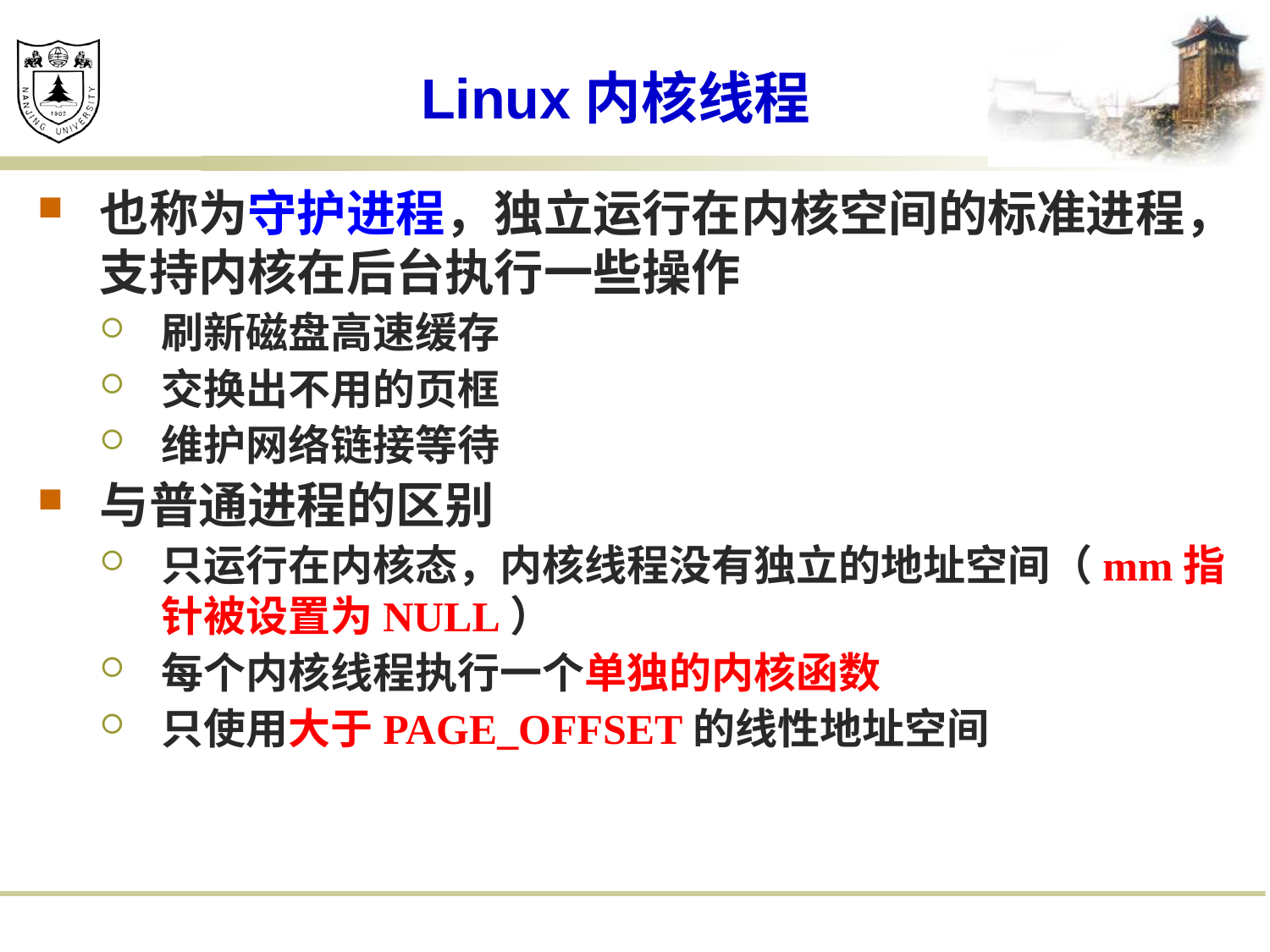

# Linux内核线程
也称为守护进程，独立运行在内核空间的标准进程，支持内核在后台执行一些操作
刷新磁盘高速缓存
交换出不用的页框
维护网络链接等待
与普通进程的区别
只运行在内核态，内核线程没有独立的地址空间（mm指针被设置为NULL）
每个内核线程执行一个单独的内核函数
只使用大于PAGE_OFFSET的线性地址空间
175